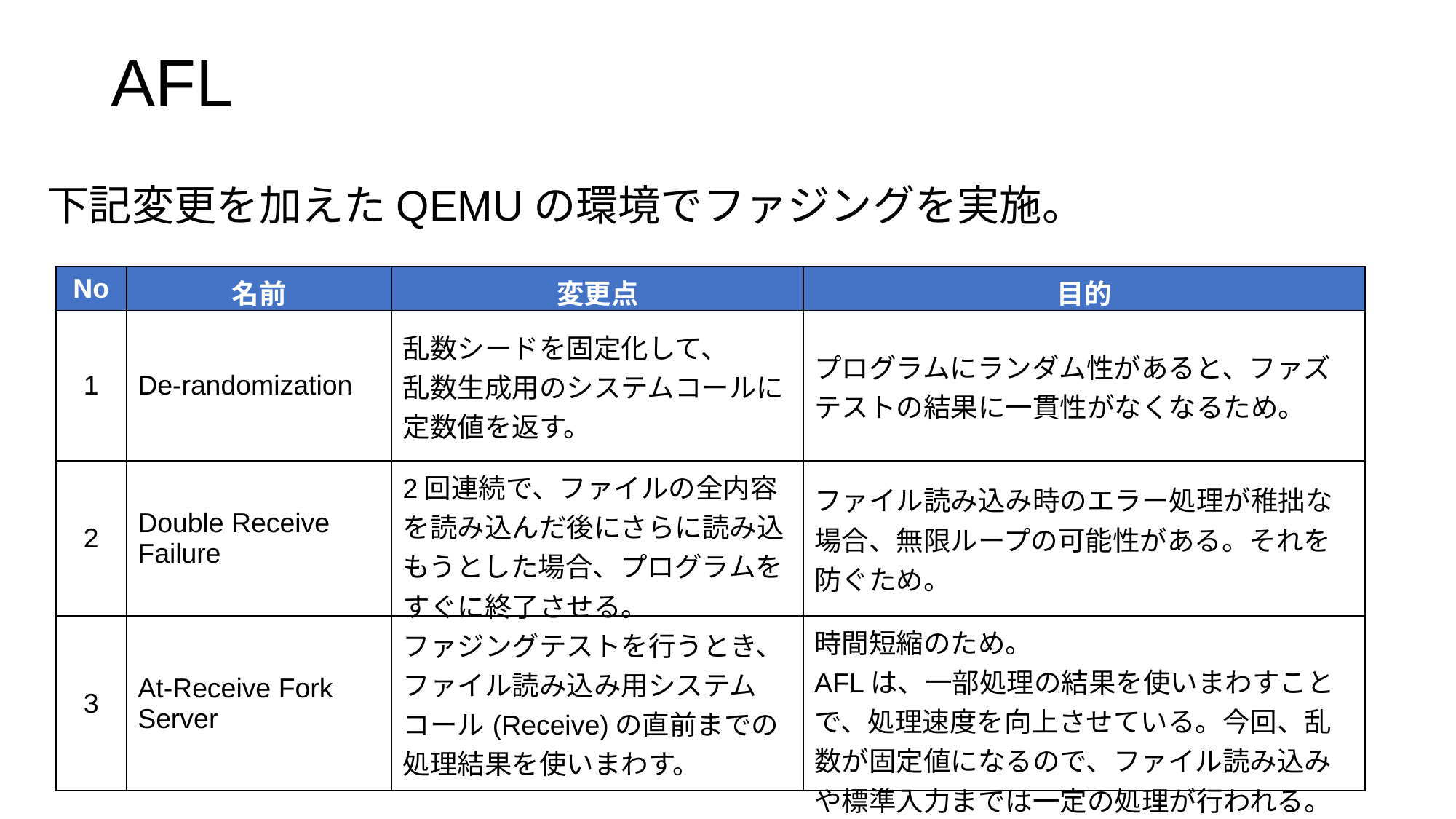

# AFL
下記変更を加えたQEMUの環境でファジングを実施。
| No | 名前 | 変更点 | 目的 |
| --- | --- | --- | --- |
| 1 | De-randomization | 乱数シードを固定化して、 乱数生成用のシステムコールに定数値を返す。 | プログラムにランダム性があると、ファズテストの結果に一貫性がなくなるため。 |
| 2 | Double Receive Failure | 2回連続で、ファイルの全内容を読み込んだ後にさらに読み込もうとした場合、プログラムをすぐに終了させる。 | ファイル読み込み時のエラー処理が稚拙な場合、無限ループの可能性がある。それを防ぐため。 |
| 3 | At-Receive Fork Server | ファジングテストを行うとき、 ファイル読み込み用システムコール(Receive)の直前までの処理結果を使いまわす。 | 時間短縮のため。 AFLは、一部処理の結果を使いまわすことで、処理速度を向上させている。今回、乱数が固定値になるので、ファイル読み込みや標準入力までは一定の処理が行われる。 |